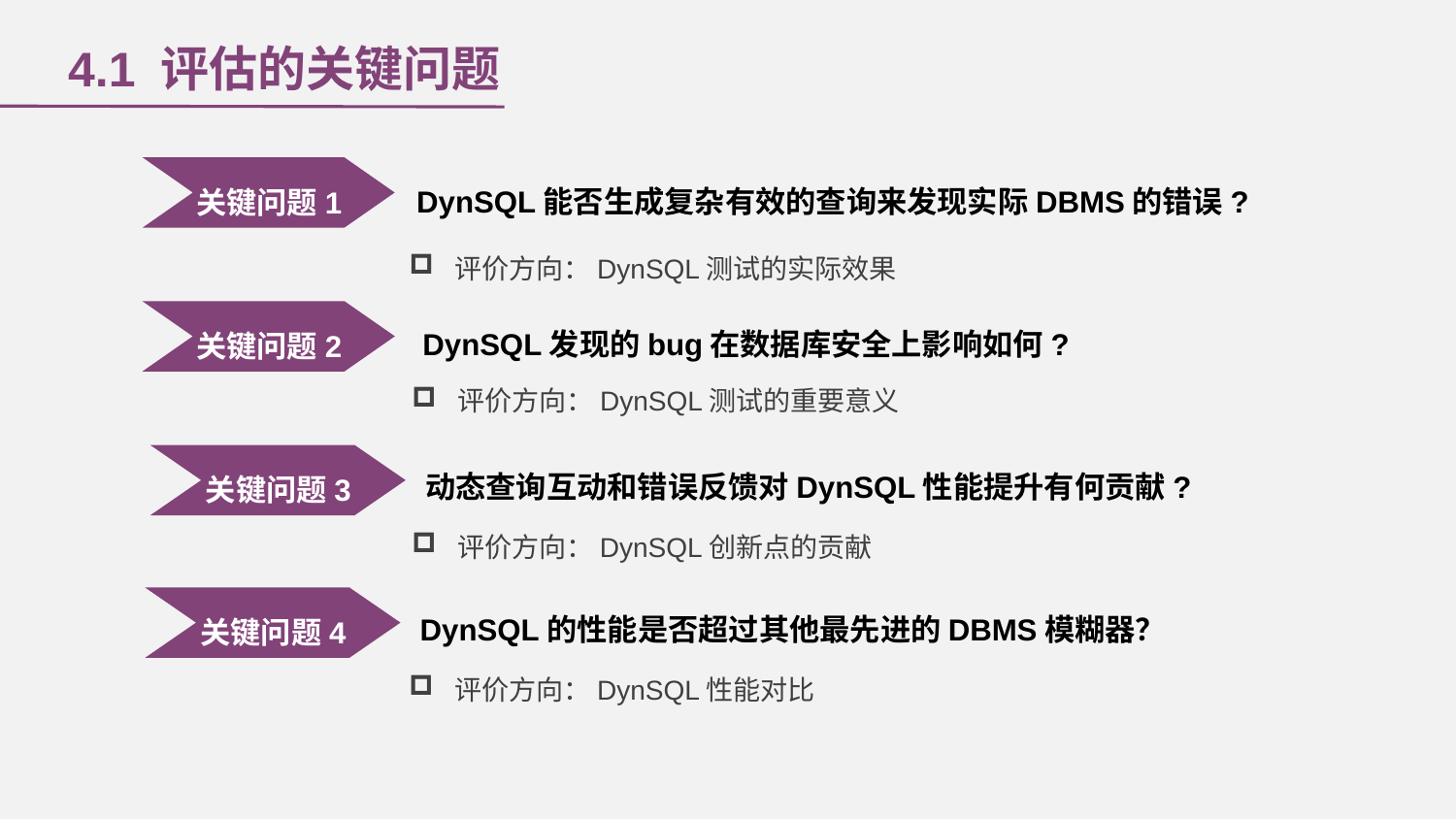

4.1 评估的关键问题
DynSQL能否生成复杂有效的查询来发现实际DBMS的错误?
评价方向：DynSQL测试的实际效果
DynSQL发现的bug在数据库安全上影响如何?
关键问题2
评价方向：DynSQL测试的重要意义

动态查询互动和错误反馈对DynSQL性能提升有何贡献?
评价方向：DynSQL创新点的贡献
关键问题1
关键问题3
DynSQL的性能是否超过其他最先进的DBMS模糊器？
关键问题4
评价方向：DynSQL性能对比